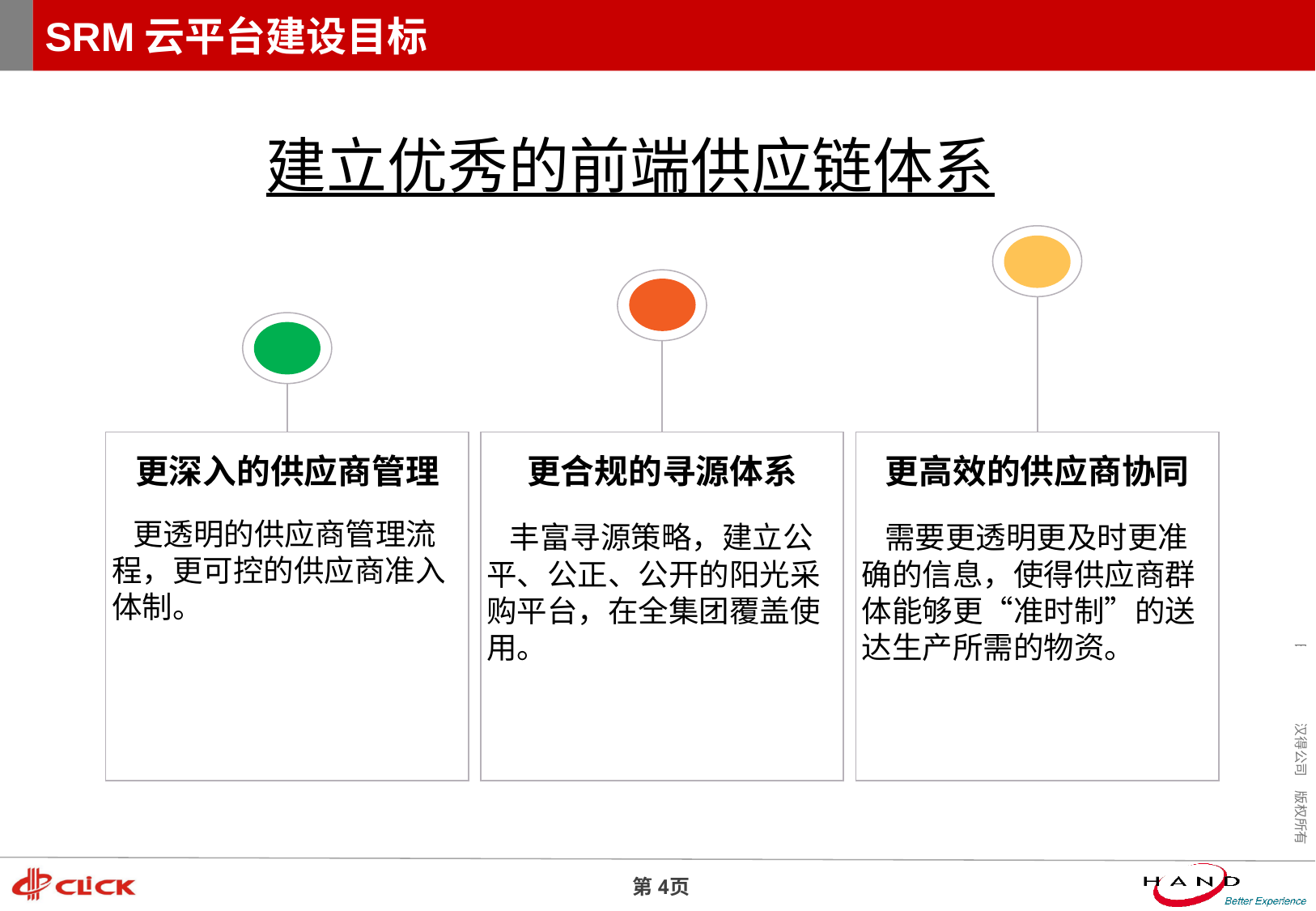

# SRM云平台建设目标
建立优秀的前端供应链体系

更高效的供应商协同

  需要更透明更及时更准确的信息，使得供应商群体能够更“准时制”的送达生产所需的物资。

更合规的寻源体系

  丰富寻源策略，建立公平、公正、公开的阳光采购平台，在全集团覆盖使用。

更深入的供应商管理

  更透明的供应商管理流程，更可控的供应商准入体制。